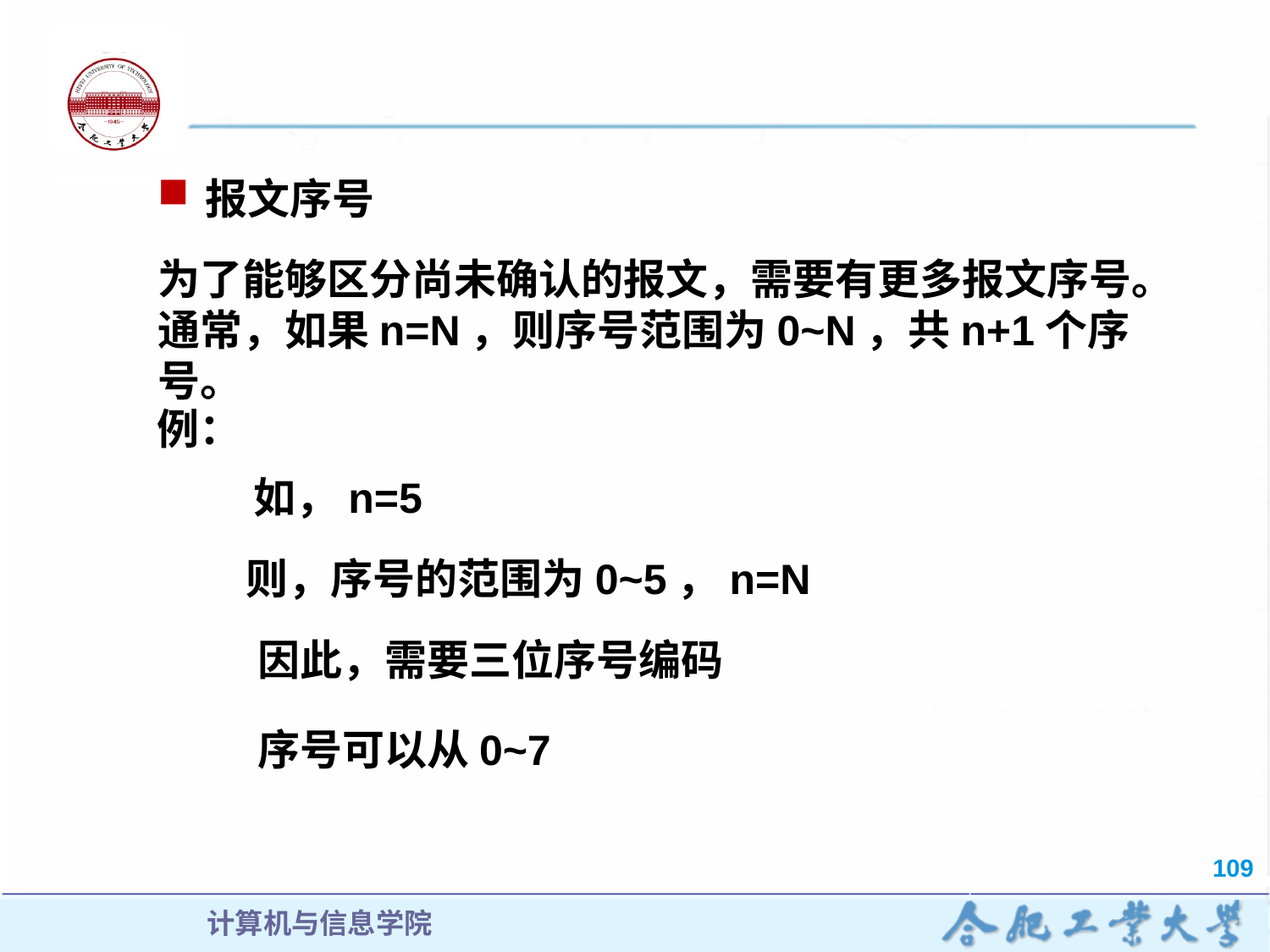

报文序号
为了能够区分尚未确认的报文，需要有更多报文序号。通常，如果n=N，则序号范围为0~N，共n+1个序号。
例：
如，n=5
则，序号的范围为0~5，n=N
因此，需要三位序号编码
序号可以从0~7